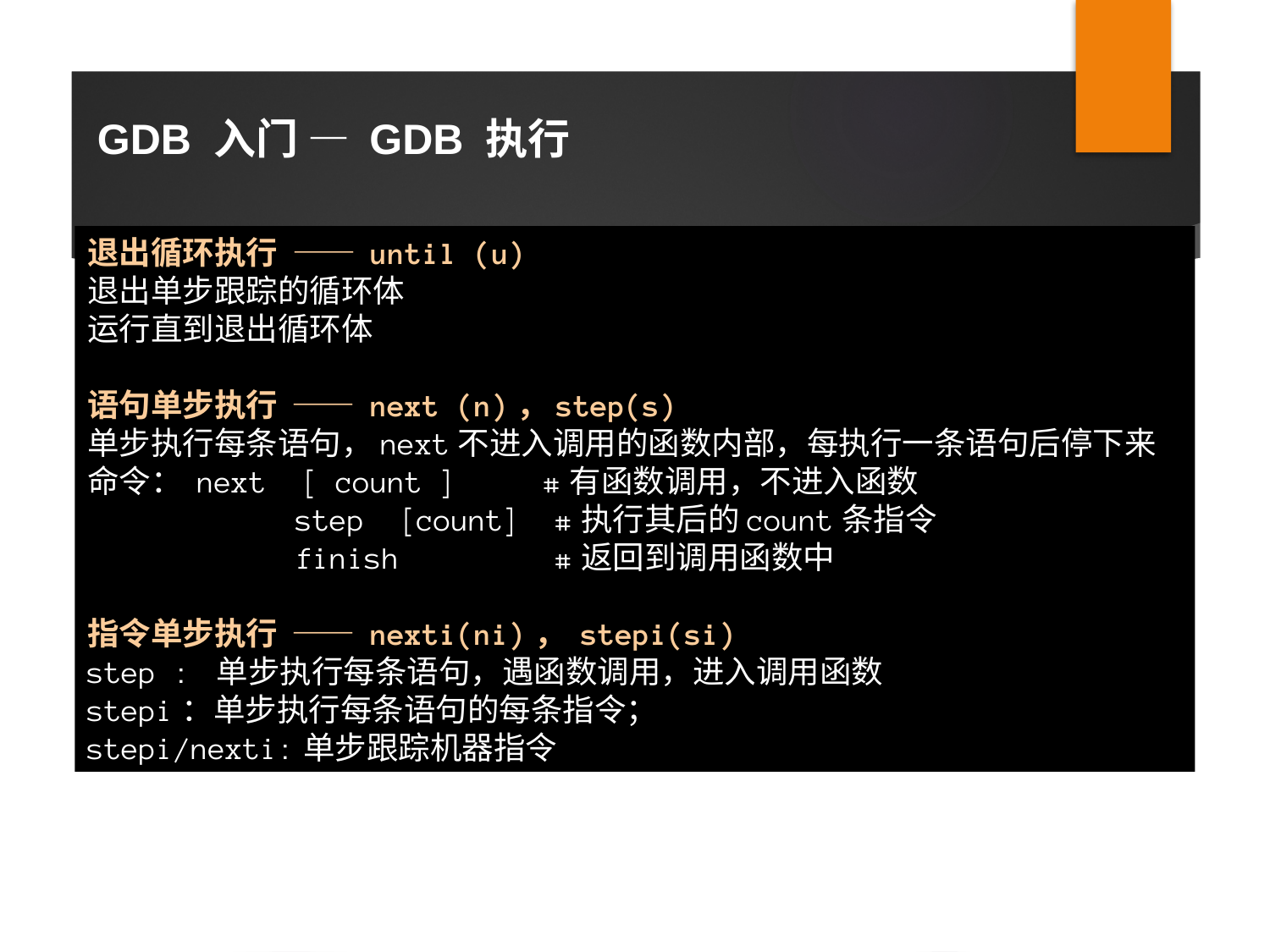

GDB 入门 — GDB 执行
退出循环执行  —— until (u)
退出单步跟踪的循环体
运行直到退出循环体

语句单步执行  —— next (n)，step(s)
单步执行每条语句，next不进入调用的函数内部，每执行一条语句后停下来
命令： next  [ count ]     #有函数调用，不进入函数
            step  [count]  #执行其后的count条指令
            finish         #返回到调用函数中

指令单步执行  —— nexti(ni)， stepi(si)
step : 单步执行每条语句，遇函数调用，进入调用函数
stepi：单步执行每条语句的每条指令；
stepi/nexti:单步跟踪机器指令